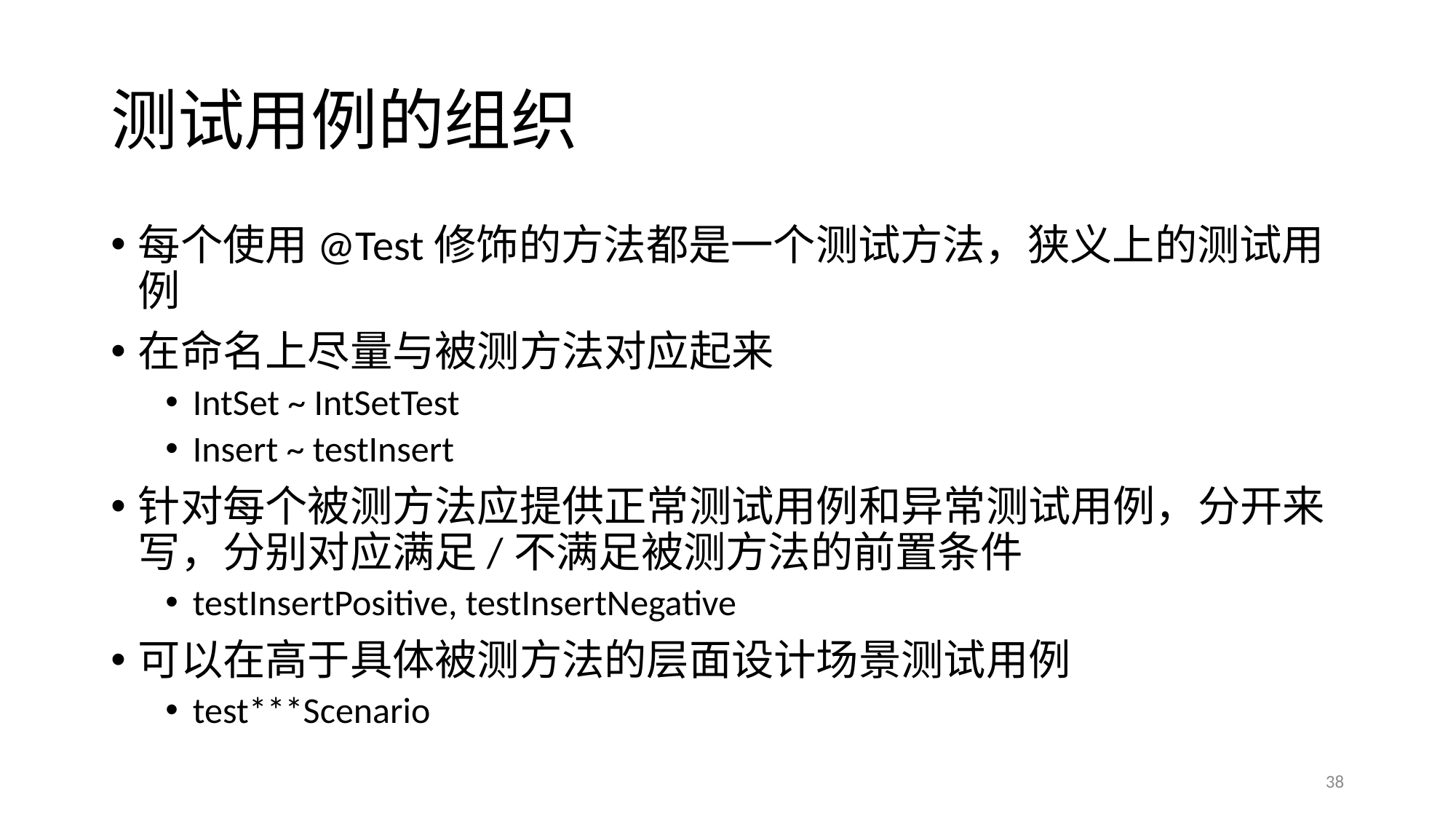

# 测试用例的组织
每个使用@Test修饰的方法都是一个测试方法，狭义上的测试用例
在命名上尽量与被测方法对应起来
IntSet ~ IntSetTest
Insert ~ testInsert
针对每个被测方法应提供正常测试用例和异常测试用例，分开来写，分别对应满足/不满足被测方法的前置条件
testInsertPositive, testInsertNegative
可以在高于具体被测方法的层面设计场景测试用例
test***Scenario
38